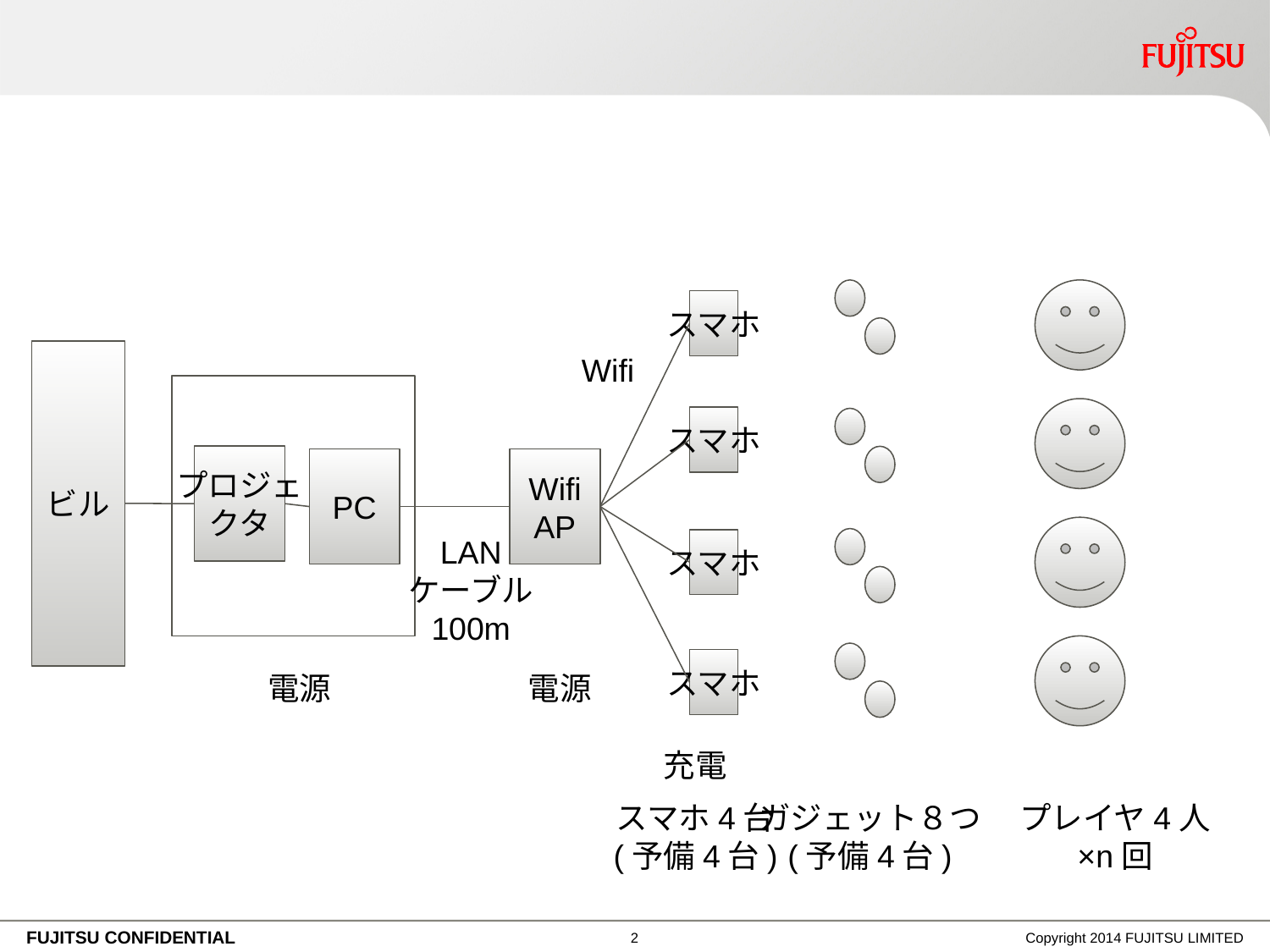

#

スマホ

ビル
Wifi

スマホ

プロジェ
クタ

PC
Wifi
AP

LAN
ケーブル
100m

スマホ

スマホ
電源
電源

充電
スマホ4台
(予備4台)
ガジェット８つ
(予備4台)
プレイヤ4人
×n回
2
Copyright 2014 FUJITSU LIMITED